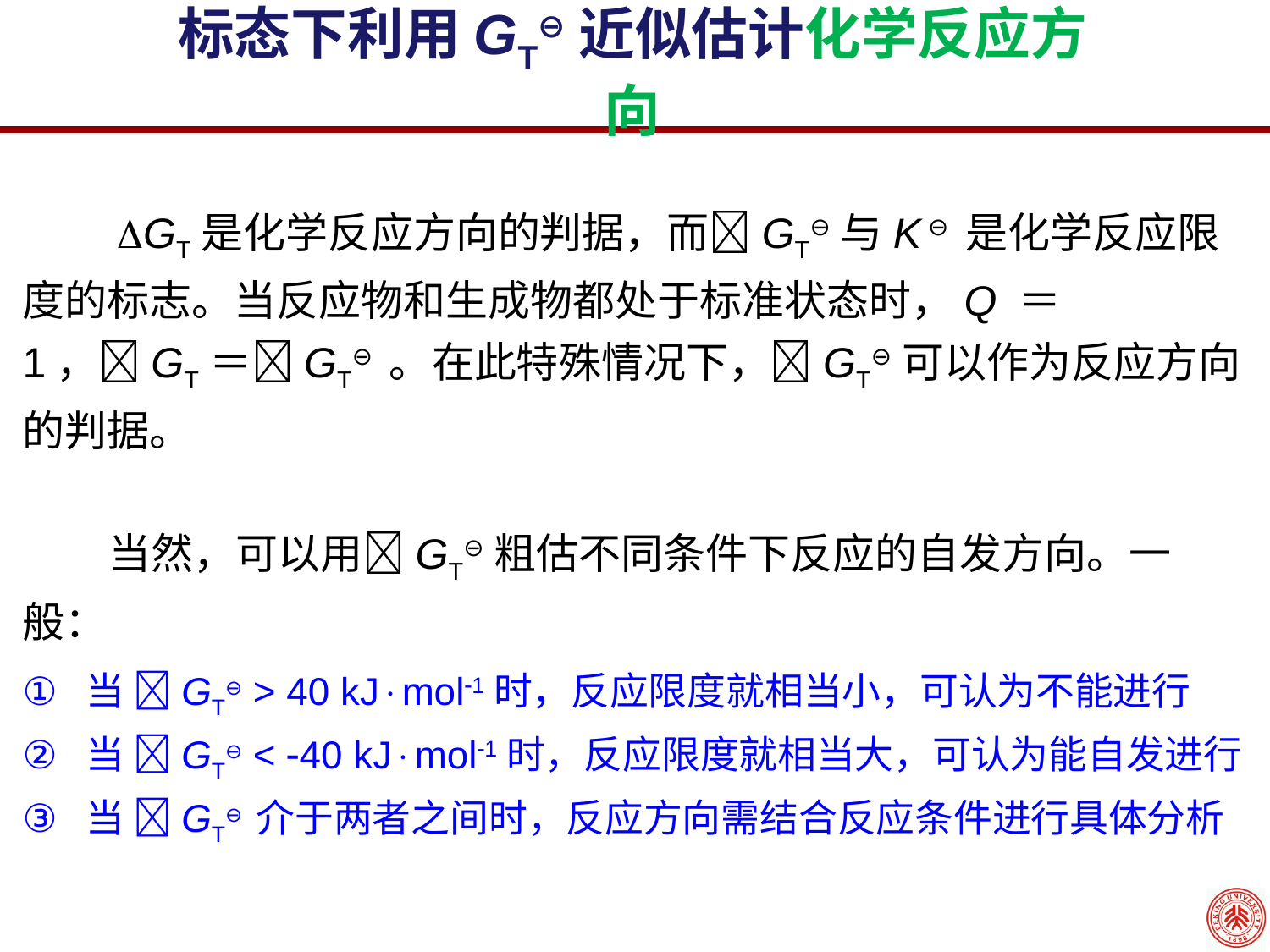

标态下利用GT⊖近似估计化学反应方向

        ΔGT是化学反应方向的判据，而ΔGT⊖与K ⊖ 是化学反应限度的标志。当反应物和生成物都处于标准状态时，Q ＝1，ΔGT＝ΔGT⊖ 。在此特殊情况下，ΔGT⊖可以作为反应方向的判据。

        当然，可以用ΔGT⊖粗估不同条件下反应的自发方向。一般：
当 ΔGT⊖ > 40 kJ⋅mol−1时，反应限度就相当小，可认为不能进行
当 ΔGT⊖ < −40 kJ⋅mol−1时，反应限度就相当大，可认为能自发进行
当 ΔGT⊖ 介于两者之间时，反应方向需结合反应条件进行具体分析